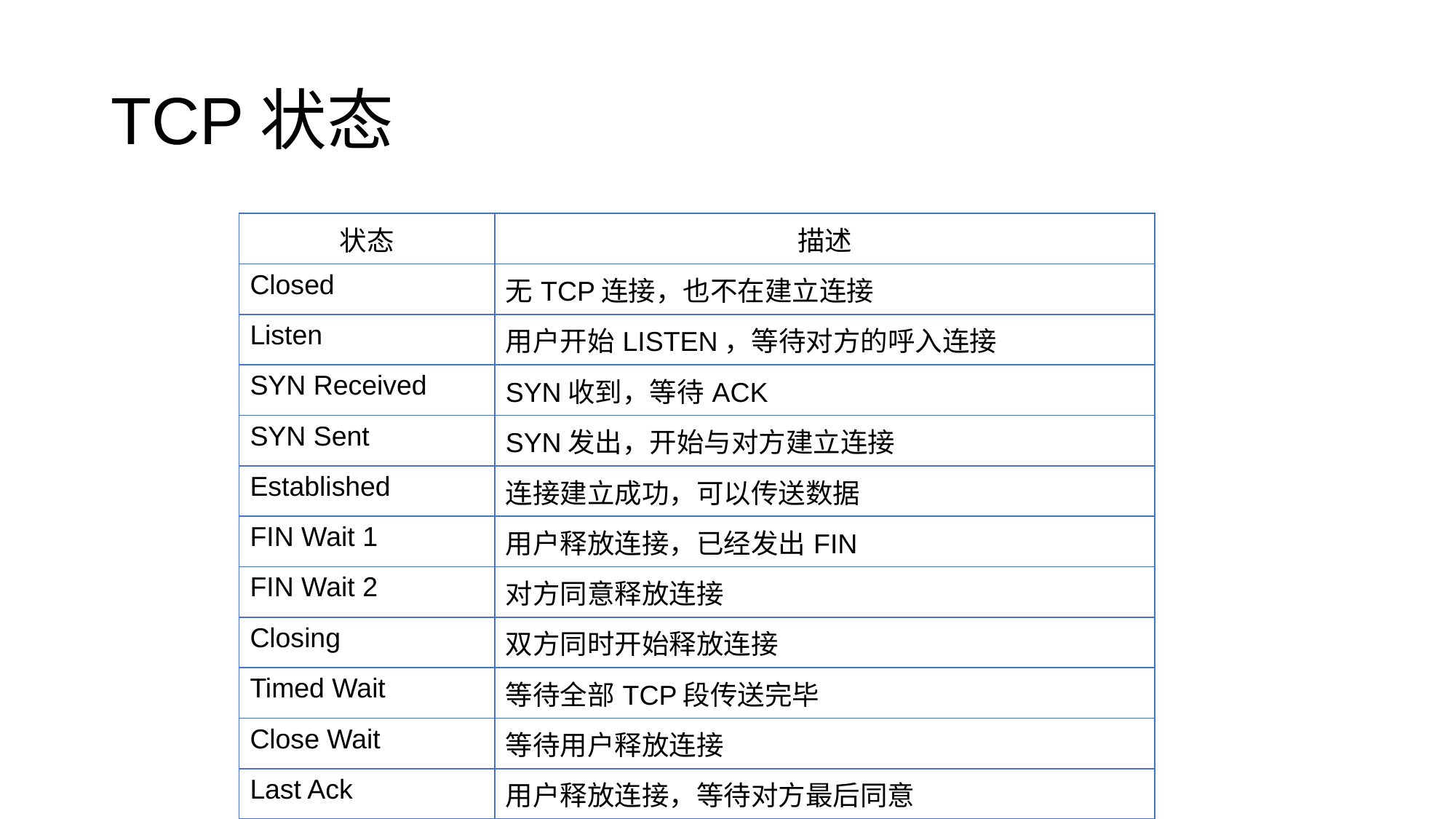

# TCP状态
| 状态 | 描述 |
| --- | --- |
| Closed | 无TCP连接，也不在建立连接 |
| Listen | 用户开始LISTEN，等待对方的呼入连接 |
| SYN Received | SYN收到，等待ACK |
| SYN Sent | SYN发出，开始与对方建立连接 |
| Established | 连接建立成功，可以传送数据 |
| FIN Wait 1 | 用户释放连接，已经发出FIN |
| FIN Wait 2 | 对方同意释放连接 |
| Closing | 双方同时开始释放连接 |
| Timed Wait | 等待全部TCP段传送完毕 |
| Close Wait | 等待用户释放连接 |
| Last Ack | 用户释放连接，等待对方最后同意 |